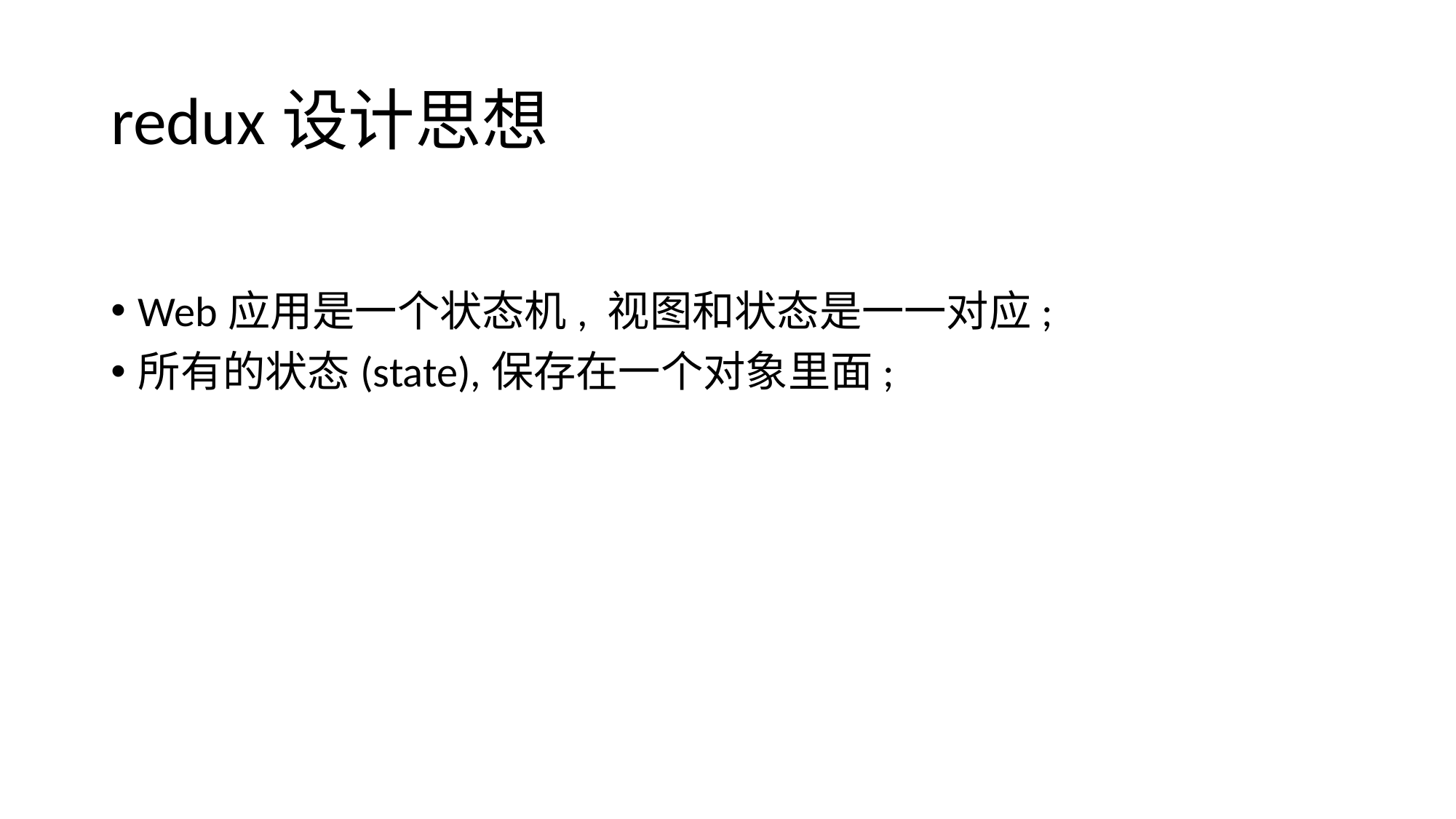

# redux设计思想

Web应用是一个状态机, 视图和状态是一一对应;
所有的状态(state),保存在一个对象里面;